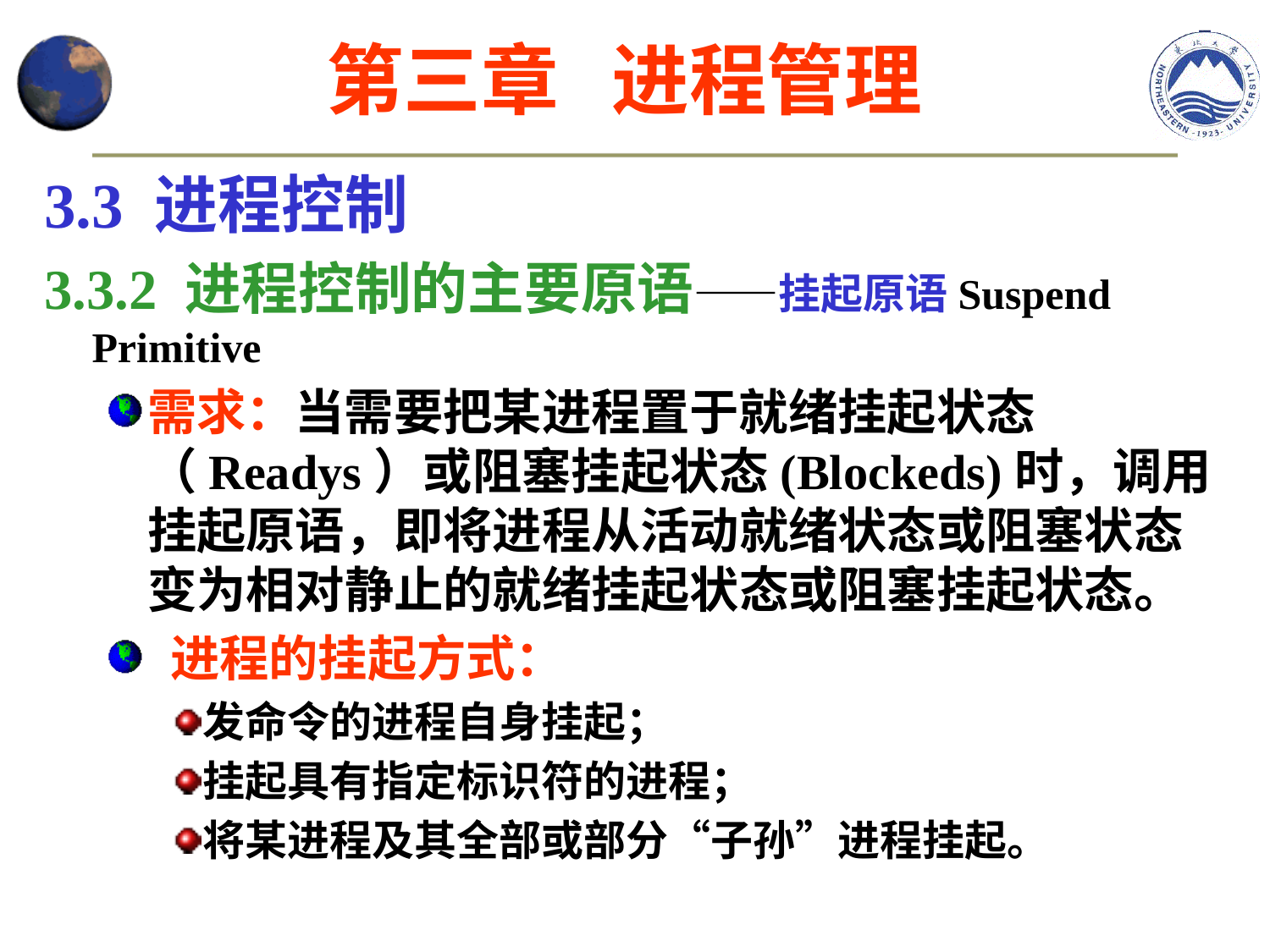

第三章   进程管理
3.3 进程控制
3.3.2 进程控制的主要原语——挂起原语Suspend Primitive
需求：当需要把某进程置于就绪挂起状态（Readys）或阻塞挂起状态(Blockeds)时，调用挂起原语，即将进程从活动就绪状态或阻塞状态变为相对静止的就绪挂起状态或阻塞挂起状态。
 进程的挂起方式：
发命令的进程自身挂起；
挂起具有指定标识符的进程；
将某进程及其全部或部分“子孙”进程挂起。